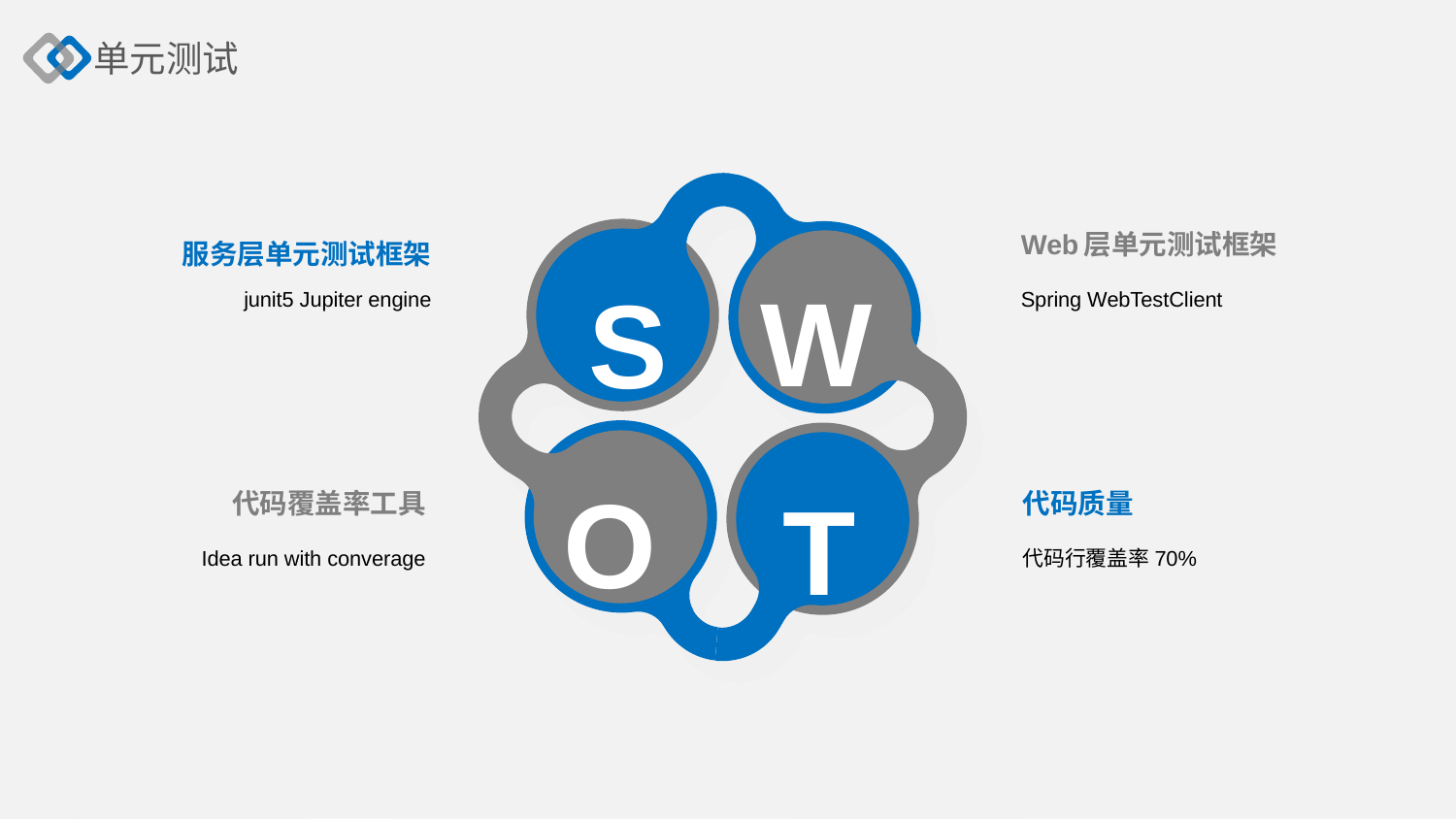

单元测试

S

O

W

T

T
Web层单元测试框架
Spring WebTestClient
代码质量
代码行覆盖率70%
服务层单元测试框架
junit5 Jupiter engine

代码覆盖率工具
Idea run with converage